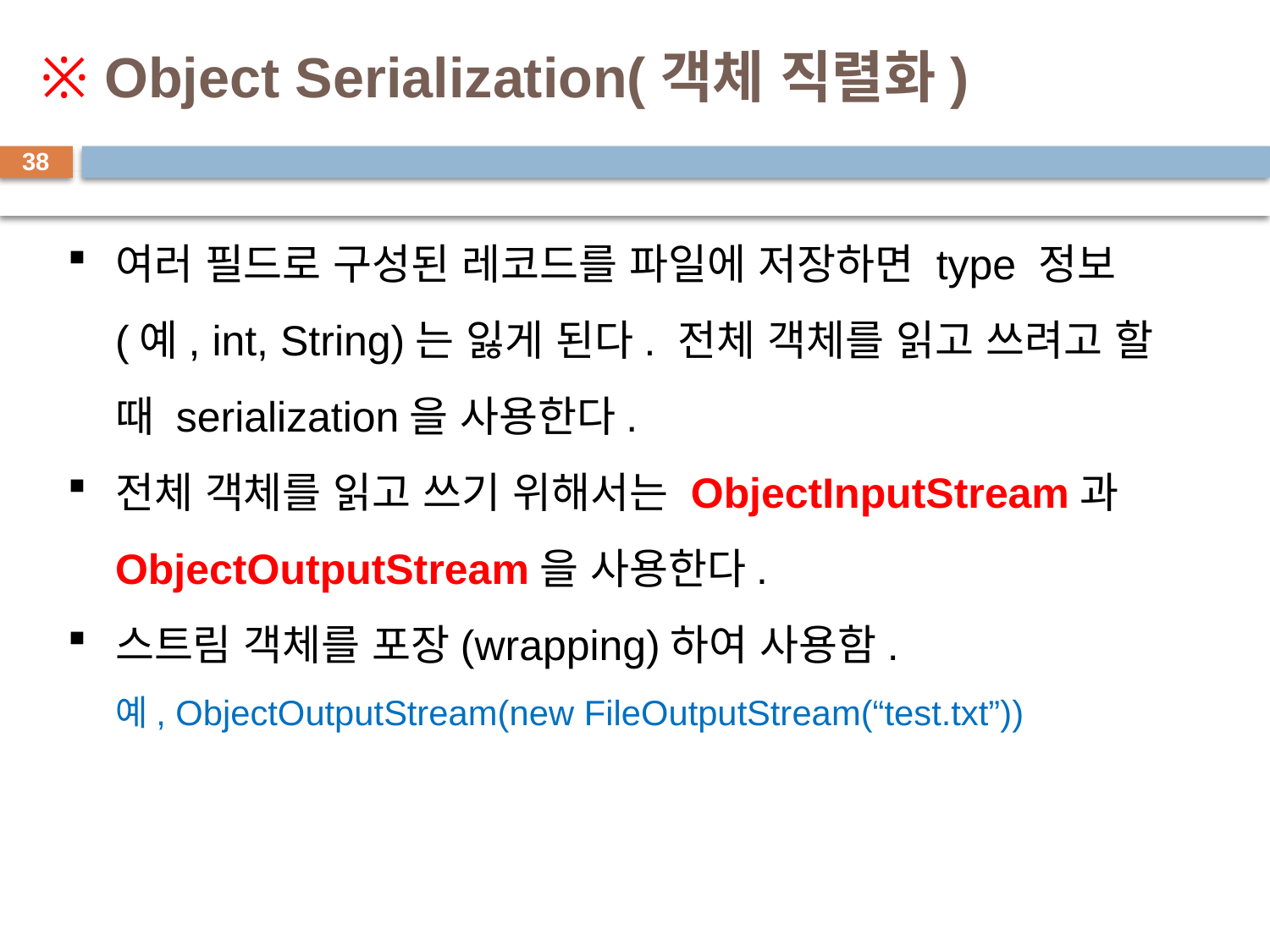

# ※ Object Serialization(객체 직렬화)
38
여러 필드로 구성된 레코드를 파일에 저장하면 type 정보(예, int, String)는 잃게 된다. 전체 객체를 읽고 쓰려고 할 때 serialization을 사용한다.
전체 객체를 읽고 쓰기 위해서는 ObjectInputStream과 ObjectOutputStream을 사용한다.
스트림 객체를 포장(wrapping)하여 사용함.
예, ObjectOutputStream(new FileOutputStream(“test.txt”))